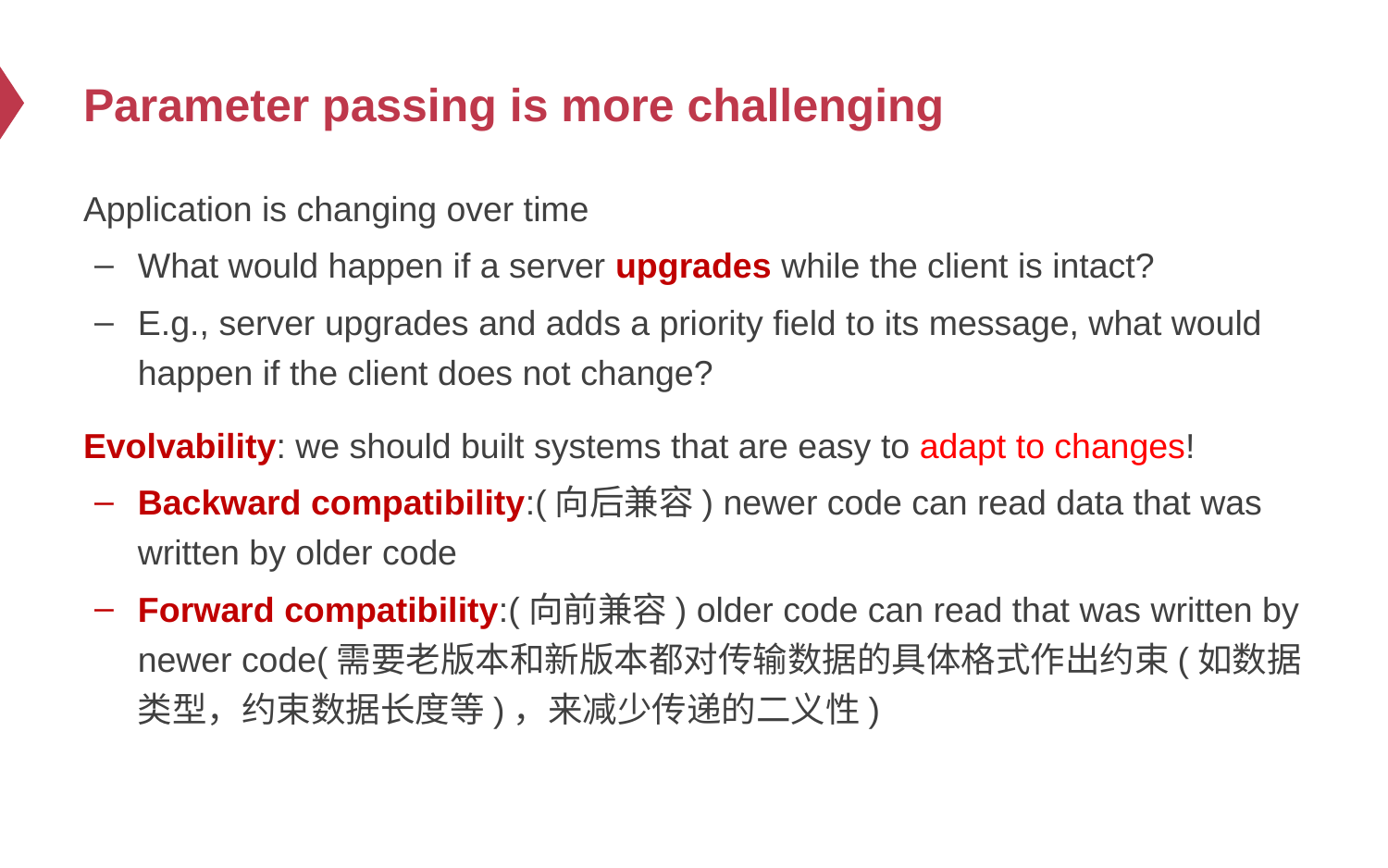

# Parameter passing is more challenging
Application is changing over time
What would happen if a server upgrades while the client is intact?
E.g., server upgrades and adds a priority field to its message, what would happen if the client does not change?
Evolvability: we should built systems that are easy to adapt to changes!
Backward compatibility:(向后兼容) newer code can read data that was written by older code
Forward compatibility:(向前兼容) older code can read that was written by newer code(需要老版本和新版本都对传输数据的具体格式作出约束(如数据类型，约束数据长度等)，来减少传递的二义性)

25